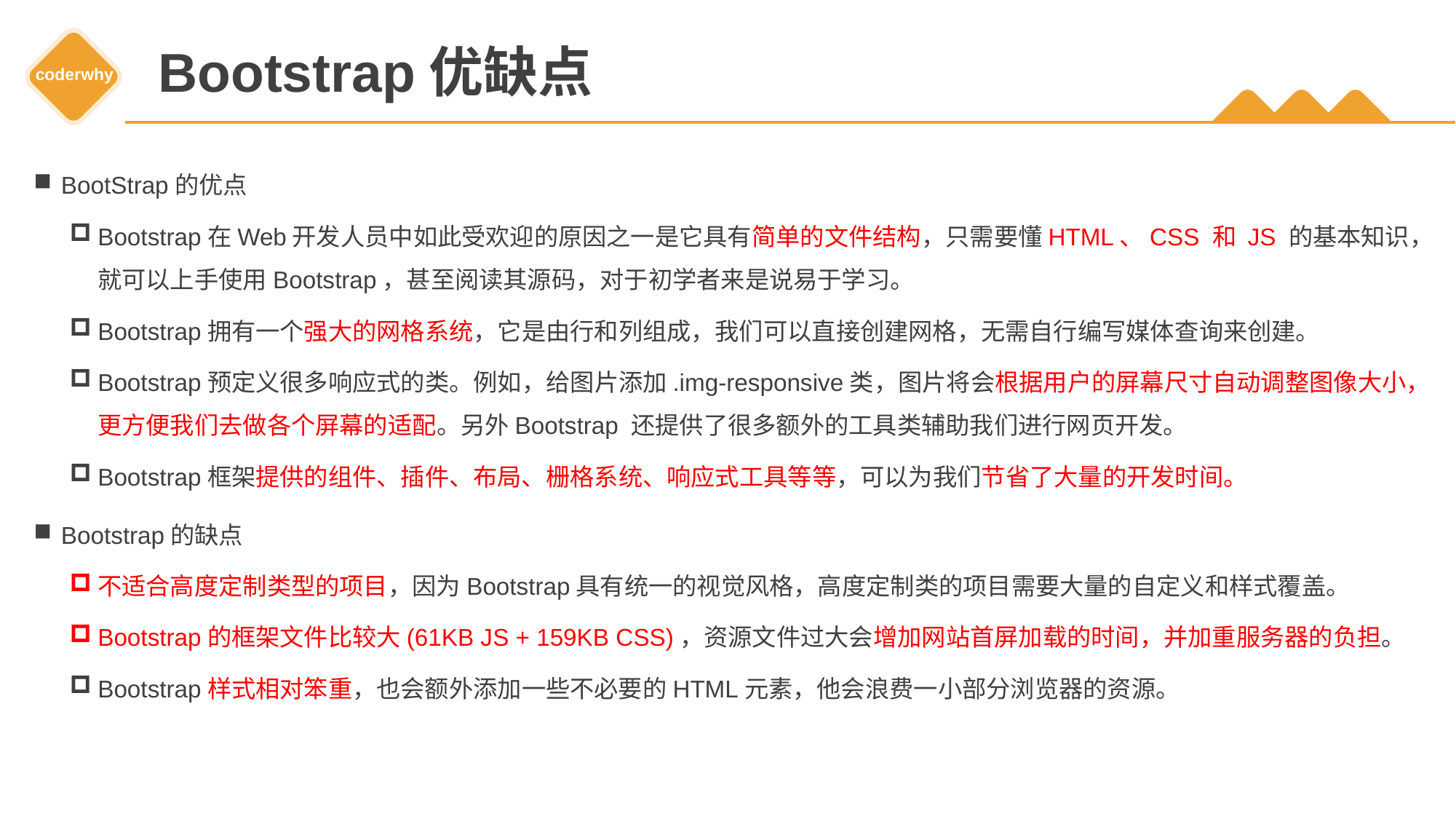

# Bootstrap优缺点
BootStrap的优点
Bootstrap在Web开发人员中如此受欢迎的原因之一是它具有简单的文件结构，只需要懂HTML、CSS 和 JS 的基本知识，就可以上手使用Bootstrap，甚至阅读其源码，对于初学者来是说易于学习。
Bootstrap拥有一个强大的网格系统，它是由行和列组成，我们可以直接创建网格，无需自行编写媒体查询来创建。
Bootstrap预定义很多响应式的类。例如，给图片添加.img-responsive类，图片将会根据用户的屏幕尺寸自动调整图像大小，更方便我们去做各个屏幕的适配。另外Bootstrap 还提供了很多额外的工具类辅助我们进行网页开发。
Bootstrap框架提供的组件、插件、布局、栅格系统、响应式工具等等，可以为我们节省了大量的开发时间。
Bootstrap的缺点
不适合高度定制类型的项目，因为Bootstrap具有统一的视觉风格，高度定制类的项目需要大量的自定义和样式覆盖。
Bootstrap的框架文件比较大(61KB JS + 159KB CSS)，资源文件过大会增加网站首屏加载的时间，并加重服务器的负担。
Bootstrap样式相对笨重，也会额外添加一些不必要的HTML元素，他会浪费一小部分浏览器的资源。